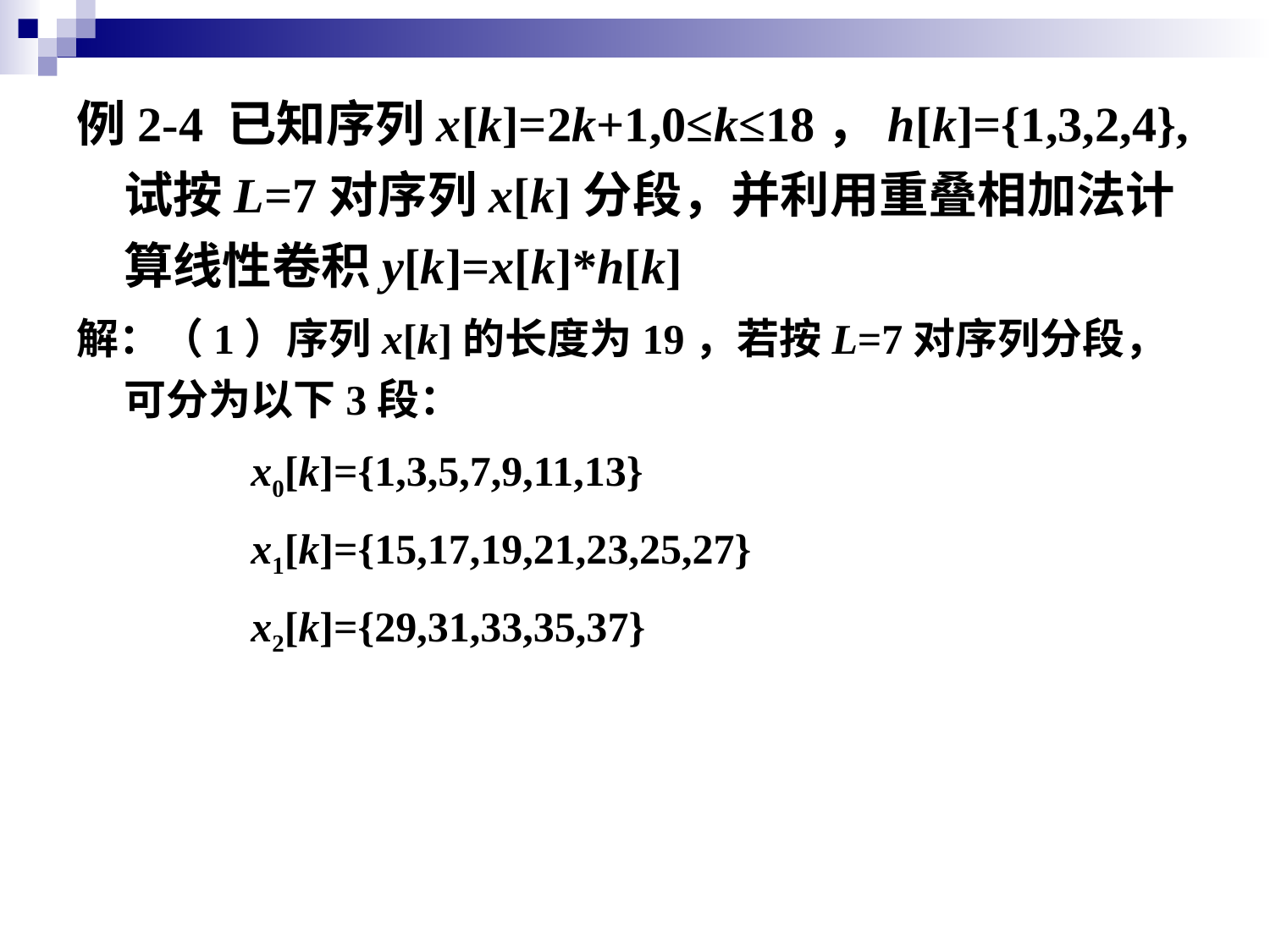

例2-4 已知序列x[k]=2k+1,0≤k≤18，h[k]={1,3,2,4},试按L=7对序列x[k]分段，并利用重叠相加法计算线性卷积y[k]=x[k]*h[k]
解：（1）序列x[k]的长度为19，若按L=7对序列分段，可分为以下3段：
		x0[k]={1,3,5,7,9,11,13}
		x1[k]={15,17,19,21,23,25,27}
		x2[k]={29,31,33,35,37}